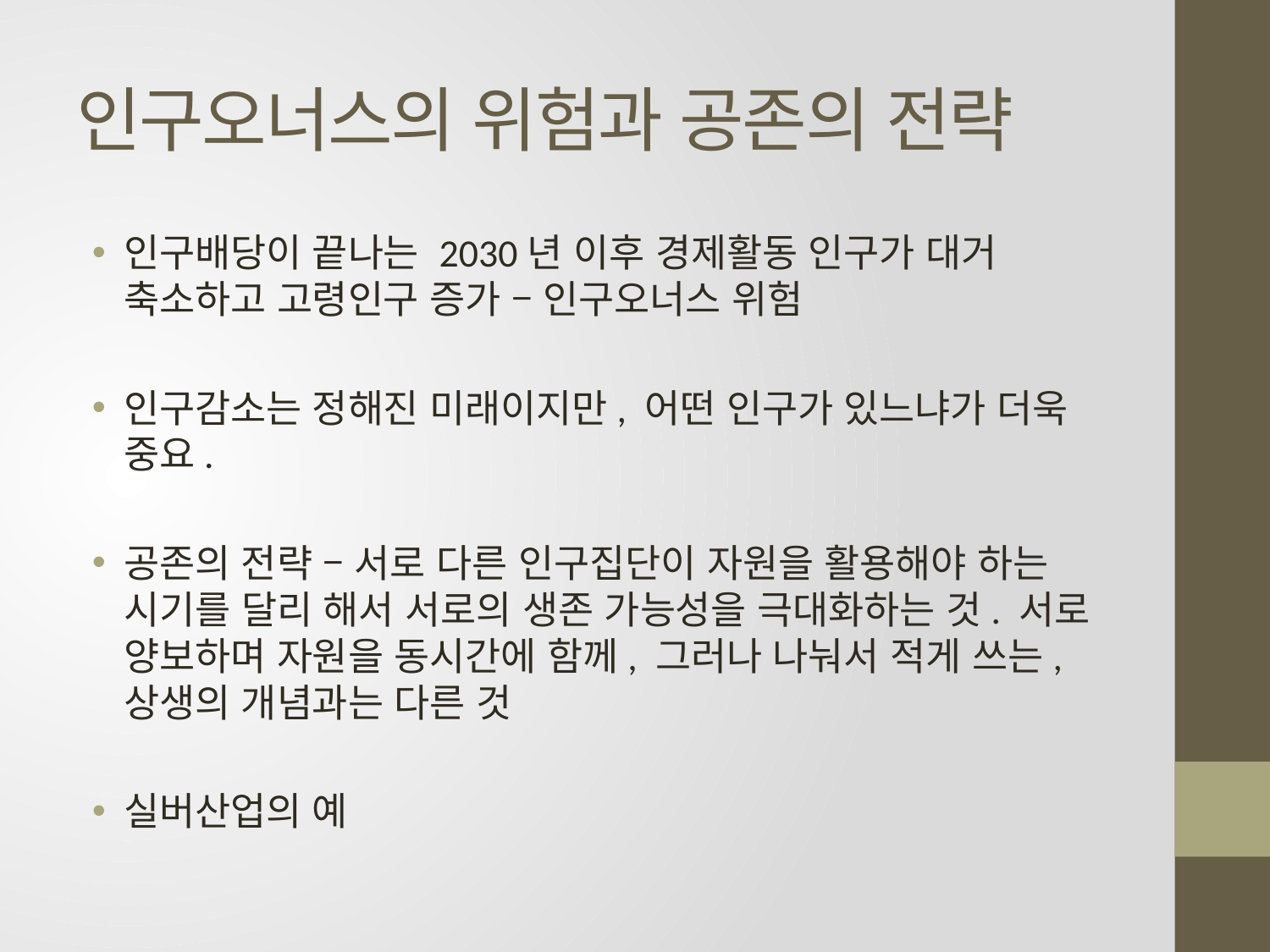

# 인구오너스의 위험과 공존의 전략
인구배당이 끝나는 2030년 이후 경제활동 인구가 대거 축소하고 고령인구 증가 – 인구오너스 위험

인구감소는 정해진 미래이지만, 어떤 인구가 있느냐가 더욱 중요.

공존의 전략 – 서로 다른 인구집단이 자원을 활용해야 하는 시기를 달리 해서 서로의 생존 가능성을 극대화하는 것. 서로 양보하며 자원을 동시간에 함께, 그러나 나눠서 적게 쓰는, 상생의 개념과는 다른 것

실버산업의 예